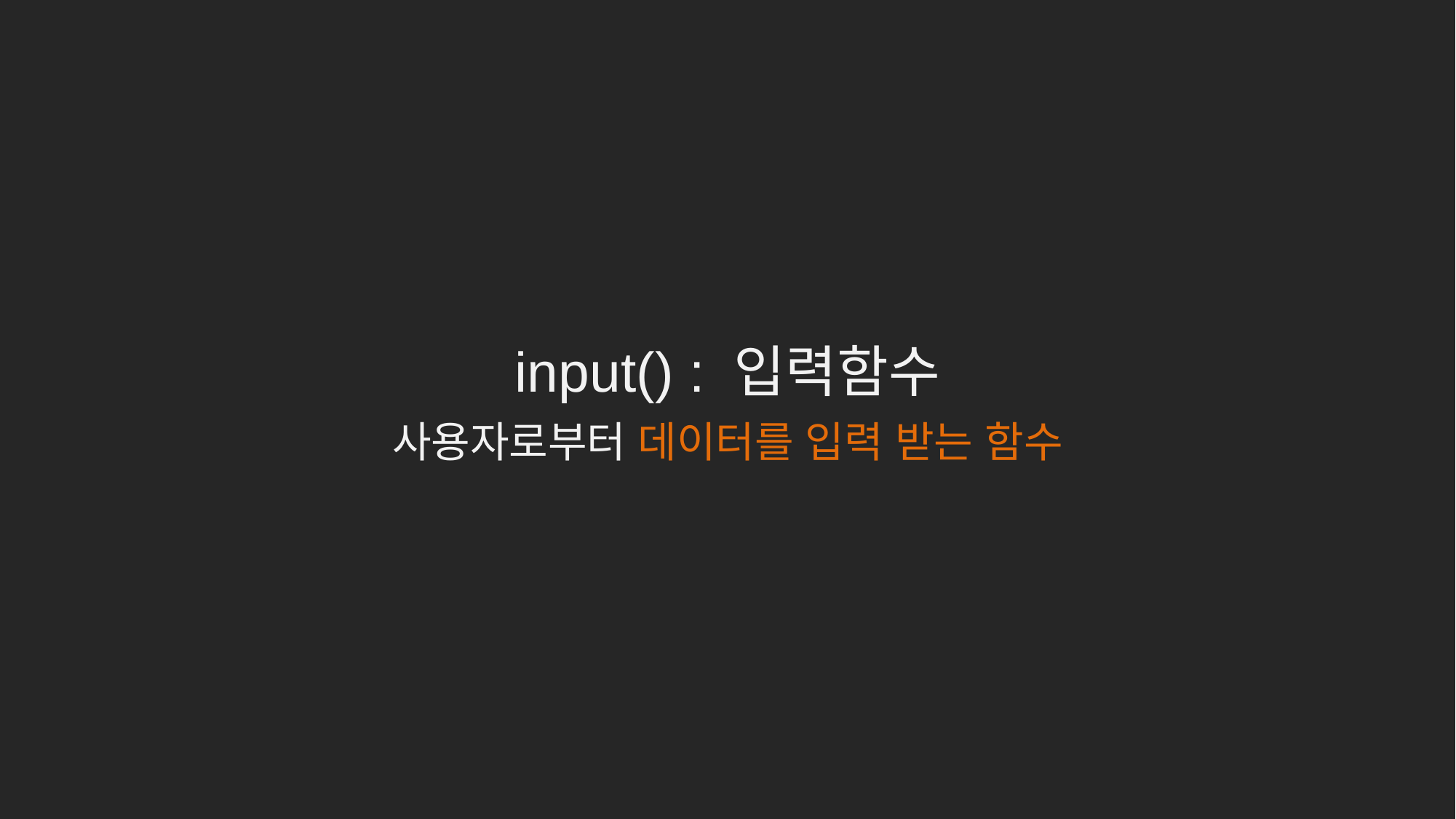

input() : 입력함수
사용자로부터 데이터를 입력 받는 함수